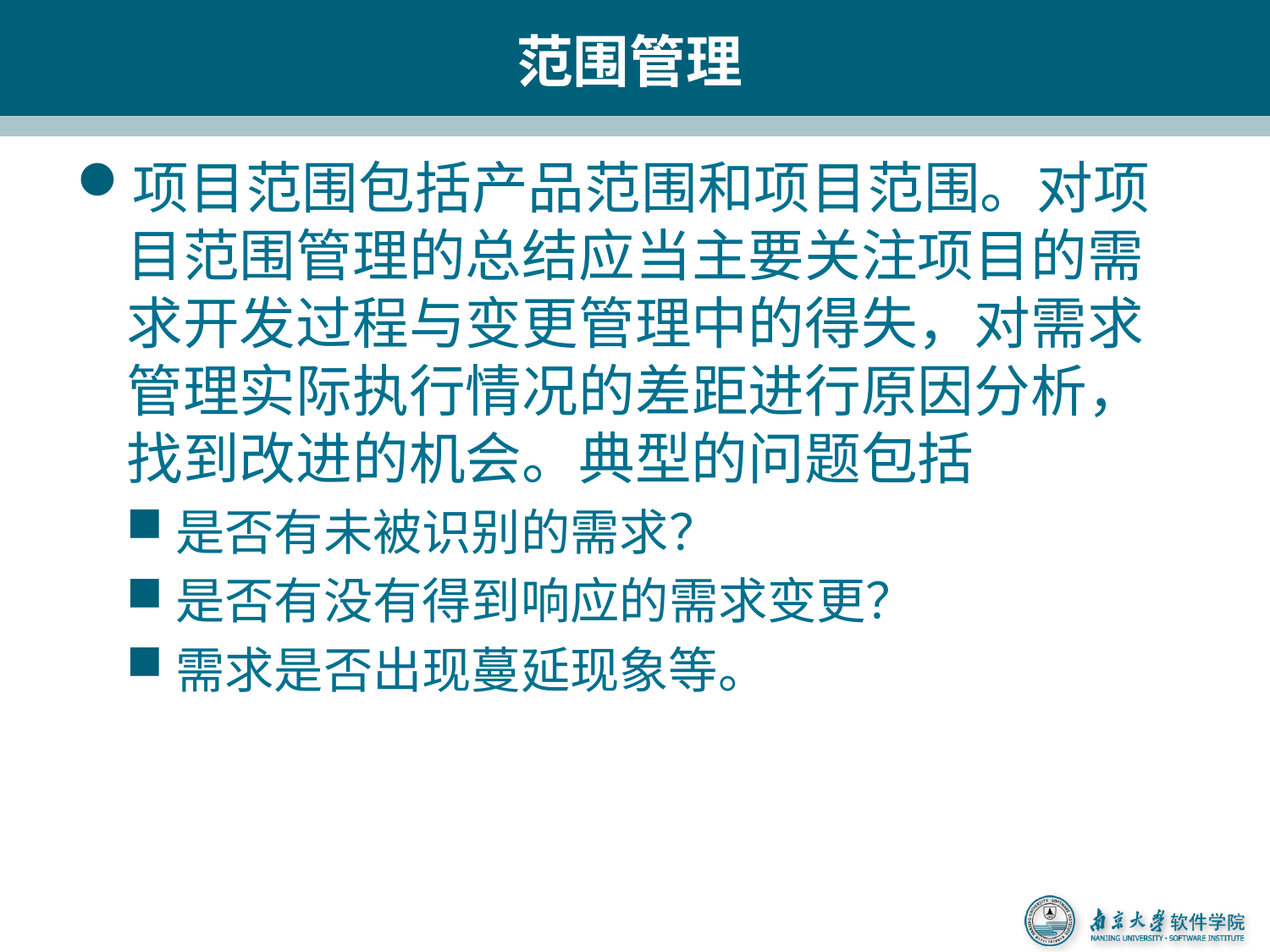

# 范围管理
项目范围包括产品范围和项目范围。对项目范围管理的总结应当主要关注项目的需求开发过程与变更管理中的得失，对需求管理实际执行情况的差距进行原因分析，找到改进的机会。典型的问题包括
是否有未被识别的需求？
是否有没有得到响应的需求变更？
需求是否出现蔓延现象等。